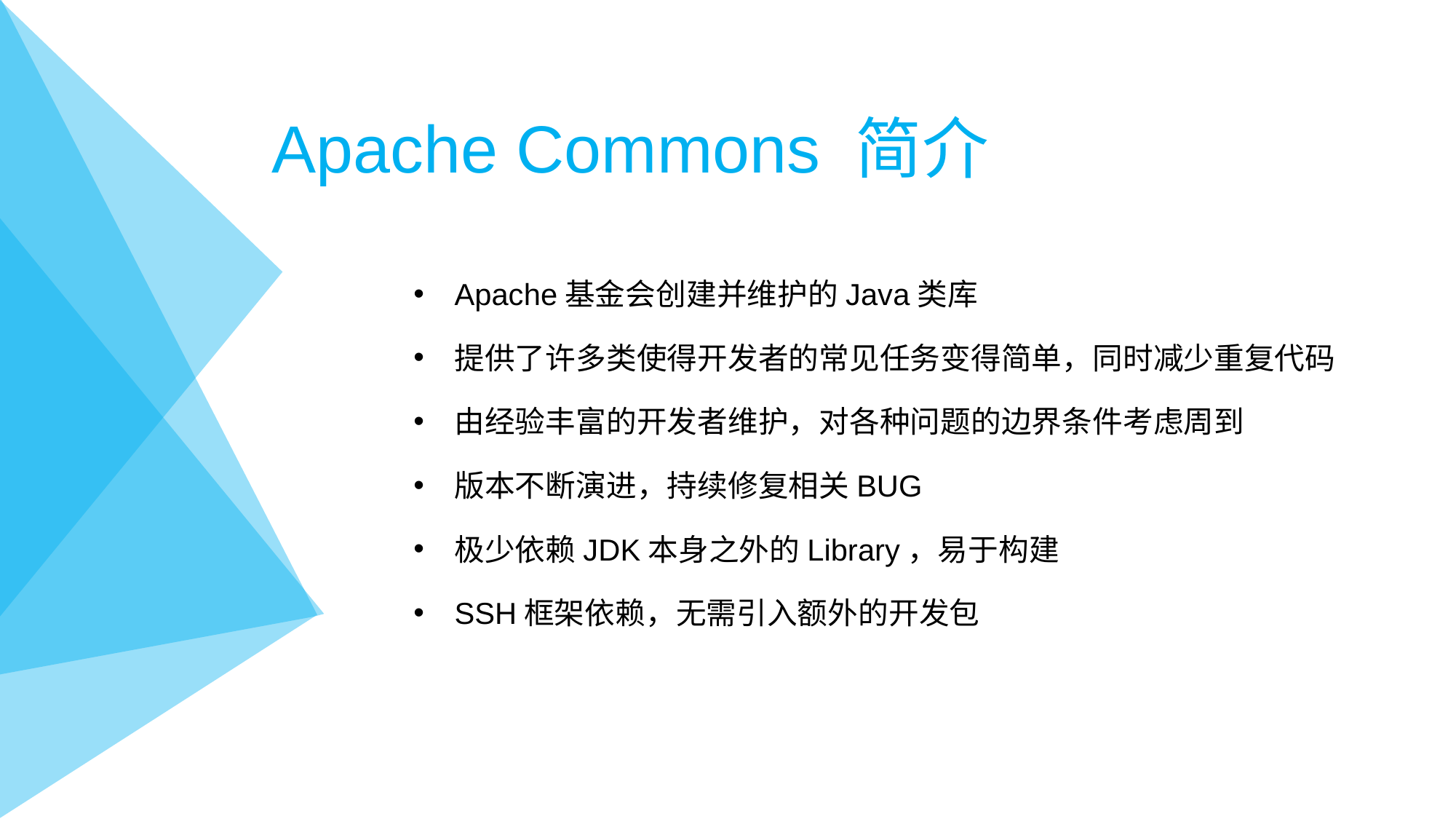

# Apache Commons 简介

Apache基金会创建并维护的Java类库
提供了许多类使得开发者的常见任务变得简单，同时减少重复代码
由经验丰富的开发者维护，对各种问题的边界条件考虑周到
版本不断演进，持续修复相关BUG
极少依赖JDK本身之外的Library，易于构建
SSH框架依赖，无需引入额外的开发包